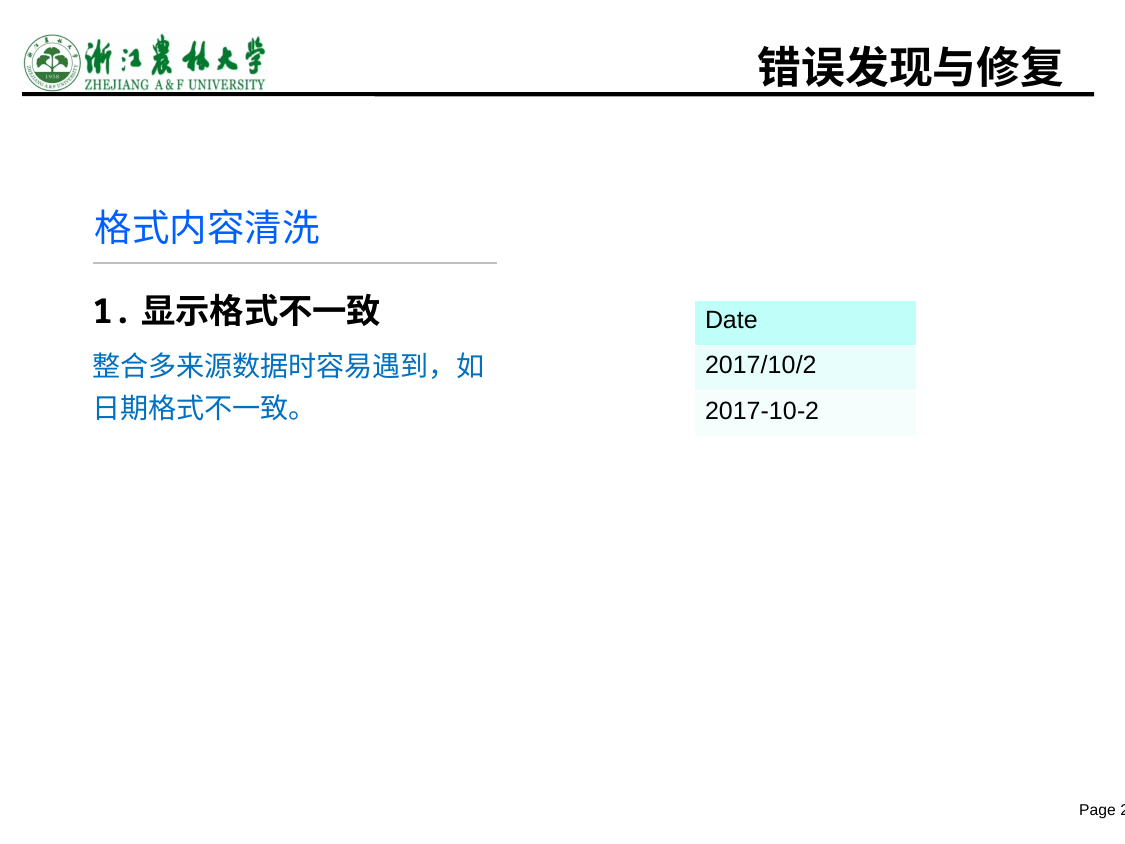

# 错误发现与修复
格式内容清洗
1.显示格式不一致
整合多来源数据时容易遇到，如日期格式不一致。

| Date |
| --- |
| 2017/10/2 |
| 2017-10-2 |